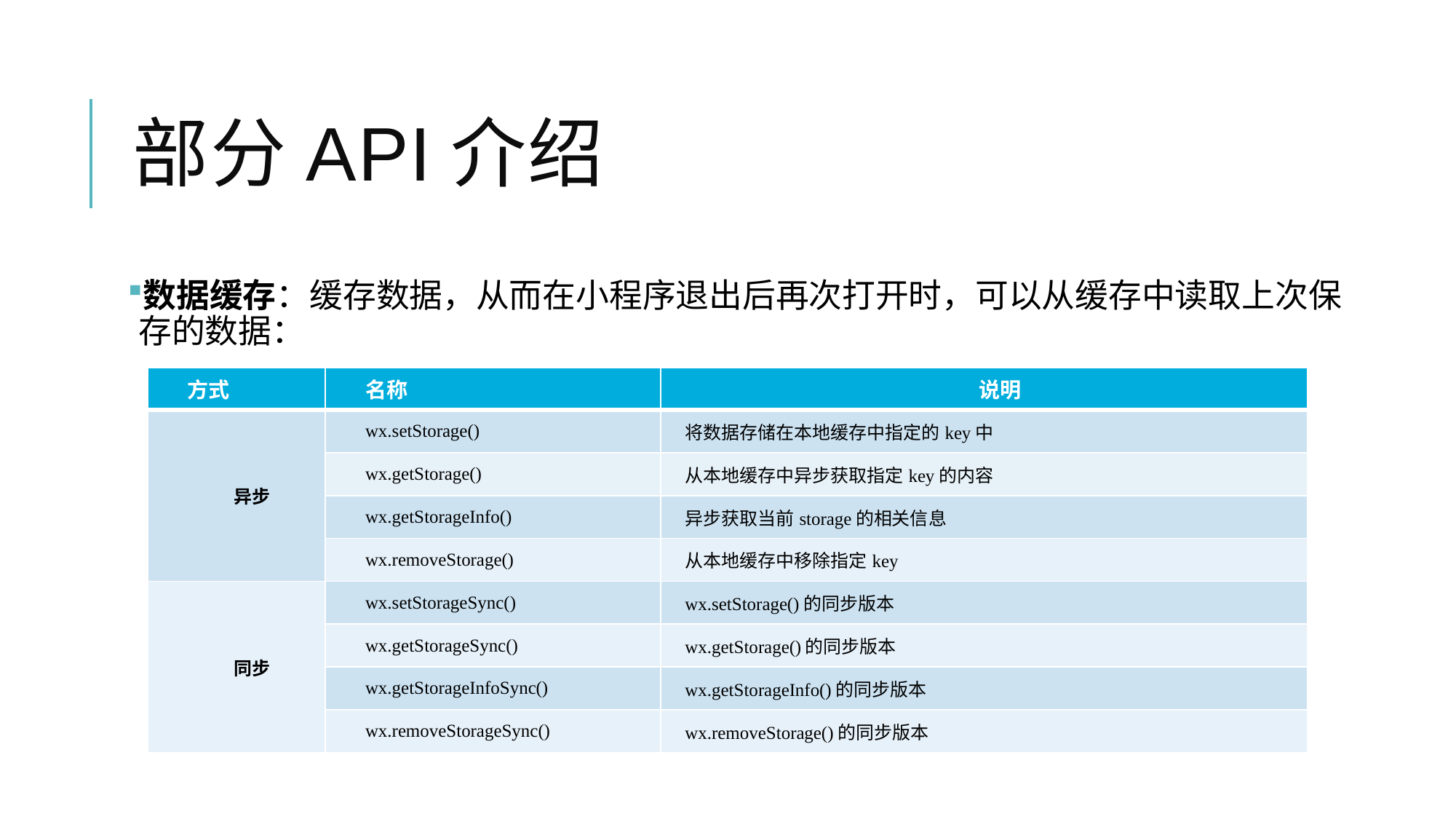

# 部分API介绍
数据缓存：缓存数据，从而在小程序退出后再次打开时，可以从缓存中读取上次保存的数据：
| 方式 | 名称 | 说明 |
| --- | --- | --- |
| 异步 | wx.setStorage() | 将数据存储在本地缓存中指定的key中 |
|  | wx.getStorage() | 从本地缓存中异步获取指定key的内容 |
|  | wx.getStorageInfo() | 异步获取当前storage的相关信息 |
|  | wx.removeStorage() | 从本地缓存中移除指定key |
| 同步 | wx.setStorageSync() | wx.setStorage()的同步版本 |
|  | wx.getStorageSync() | wx.getStorage()的同步版本 |
|  | wx.getStorageInfoSync() | wx.getStorageInfo()的同步版本 |
|  | wx.removeStorageSync() | wx.removeStorage()的同步版本 |